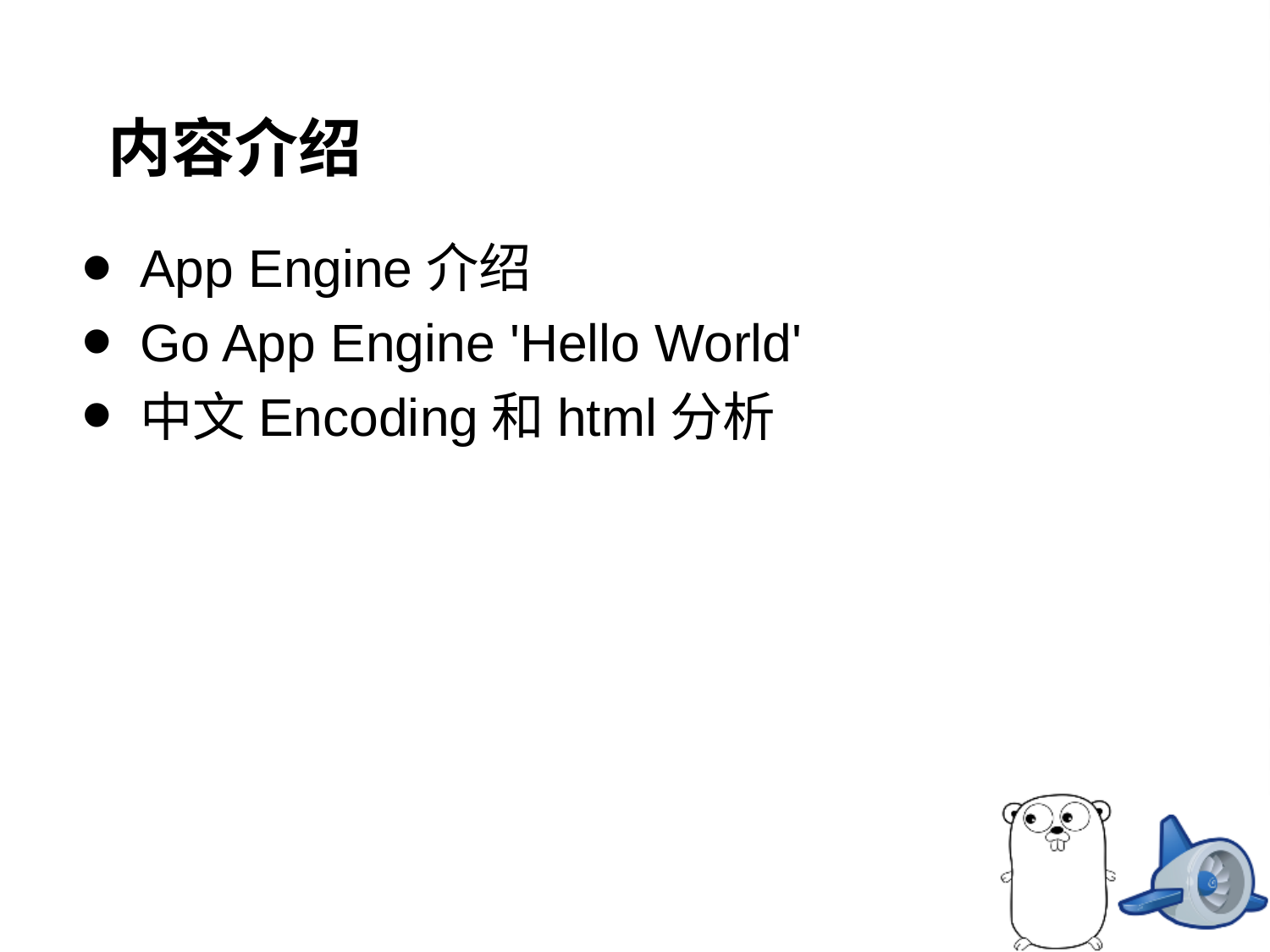

# 内容介绍
App Engine介绍
Go App Engine 'Hello World'
中文Encoding和html分析